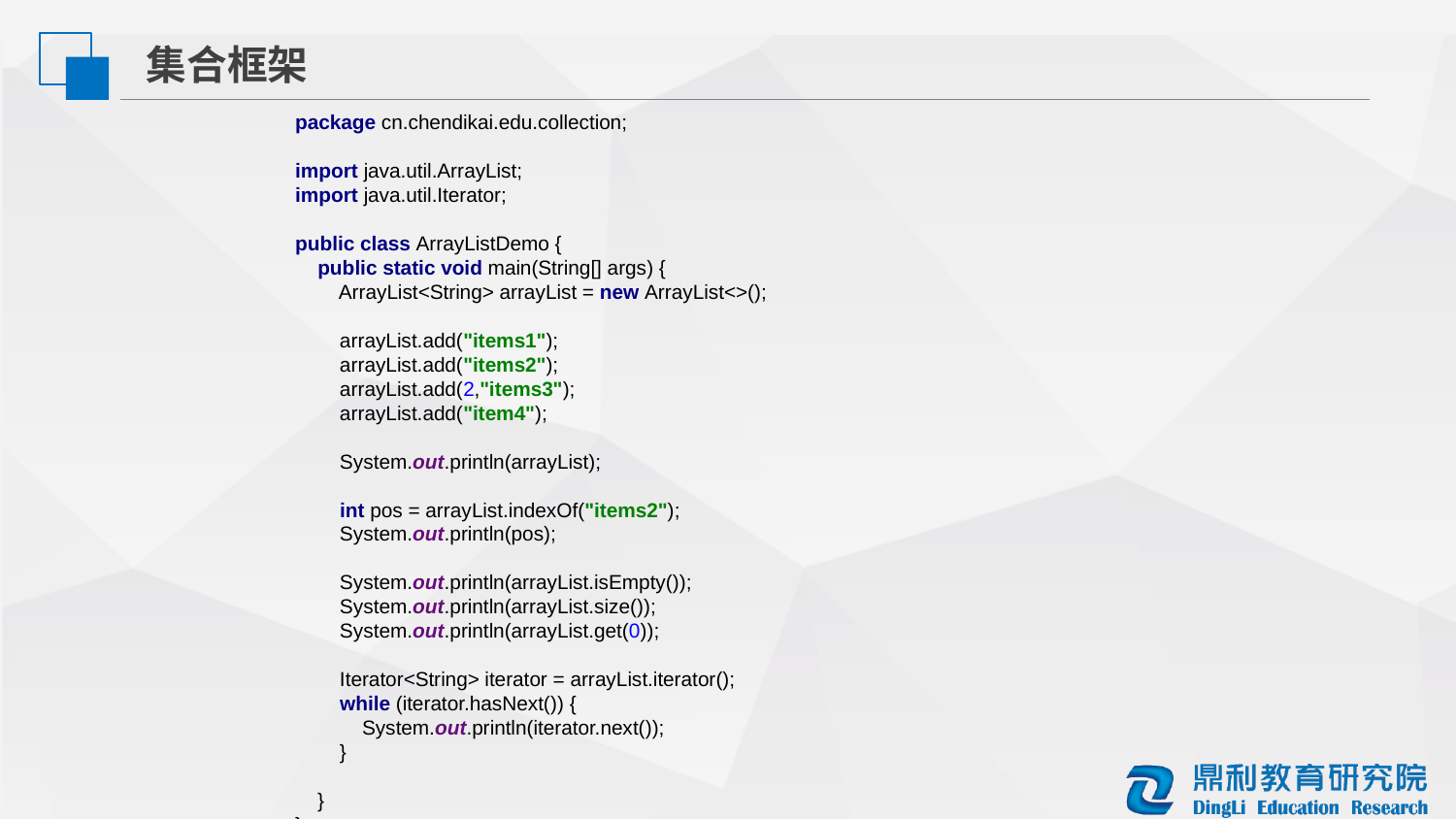

集合框架
package cn.chendikai.edu.collection;
import java.util.ArrayList;
import java.util.Iterator;
public class ArrayListDemo {
    public static void main(String[] args) {
        ArrayList<String> arrayList = new ArrayList<>();
        arrayList.add("items1");
        arrayList.add("items2");
        arrayList.add(2,"items3");
        arrayList.add("item4");
        System.out.println(arrayList);
        int pos = arrayList.indexOf("items2");
        System.out.println(pos);
        System.out.println(arrayList.isEmpty());
        System.out.println(arrayList.size());
        System.out.println(arrayList.get(0));
        Iterator<String> iterator = arrayList.iterator();
        while (iterator.hasNext()) {
            System.out.println(iterator.next());
        }
    }
}